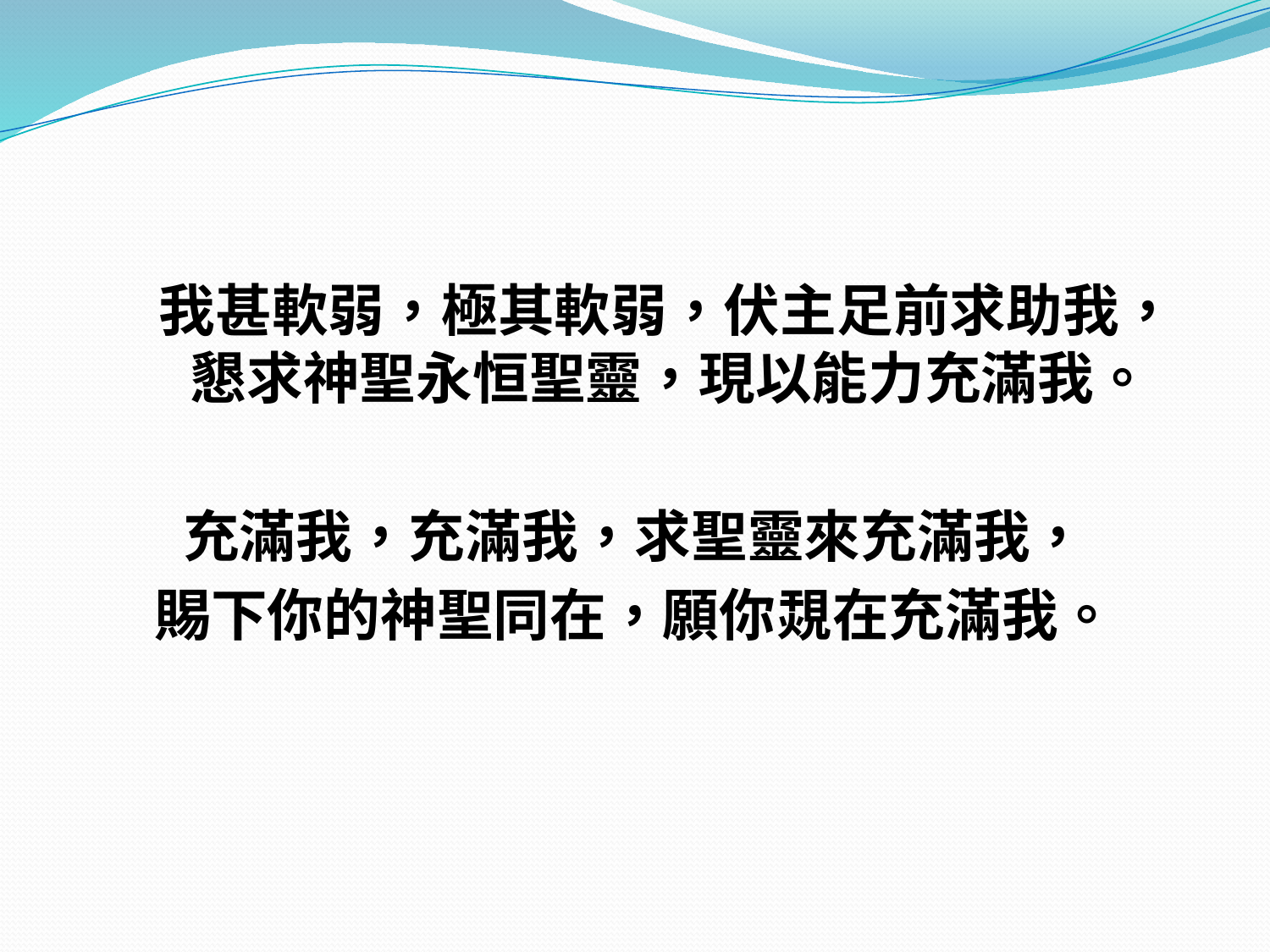

#
    我甚軟弱，極其軟弱，伏主足前求助我，
懇求神聖永恒聖靈，現以能力充滿我。

充滿我，充滿我，求聖靈來充滿我，
賜下你的神聖同在，願你覝在充滿我。